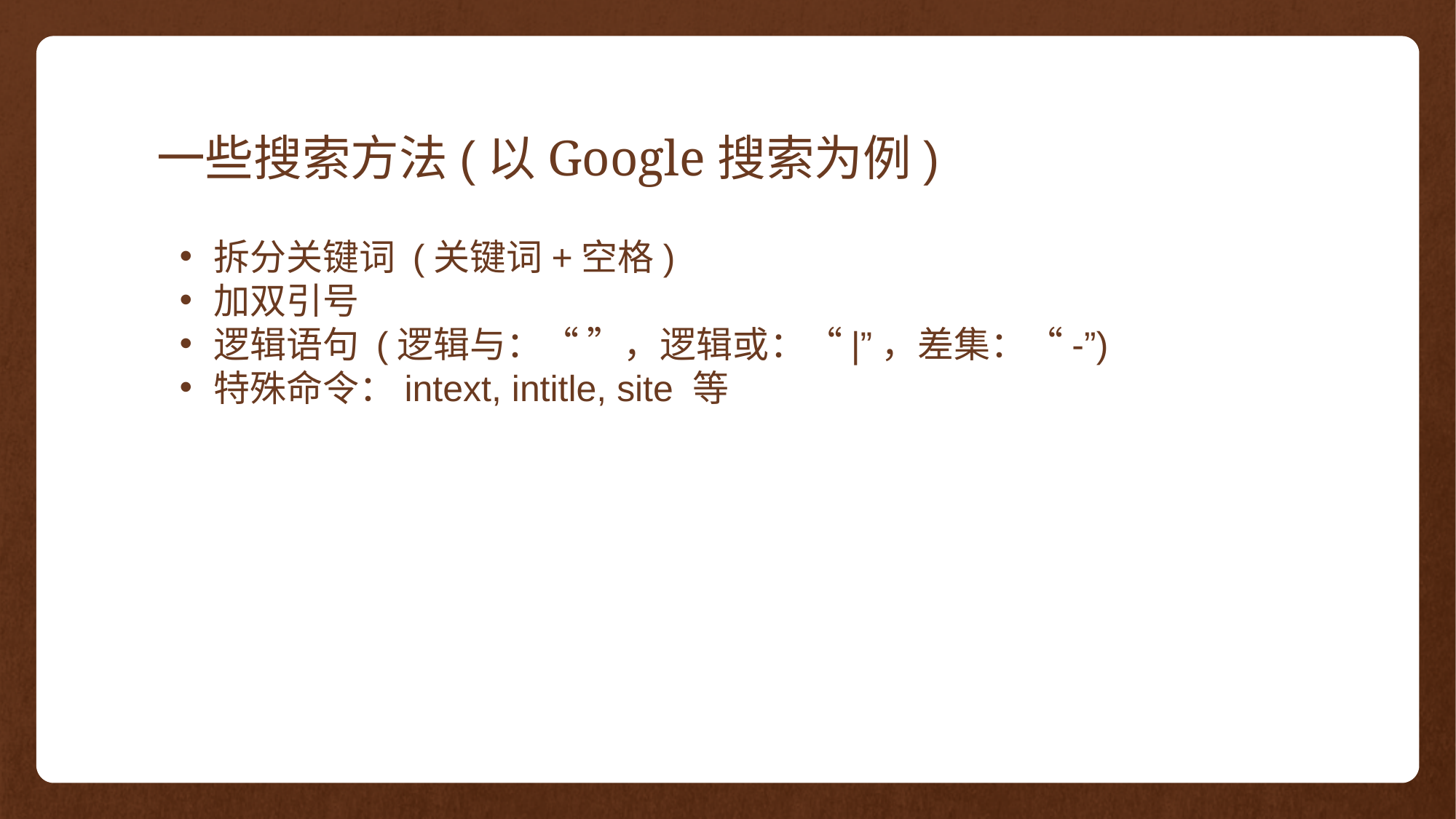

# 一些搜索方法(以Google搜索为例)
拆分关键词 (关键词+空格)
加双引号
逻辑语句 (逻辑与：“ ”，逻辑或：“|”，差集：“-”)
特殊命令：intext, intitle, site 等